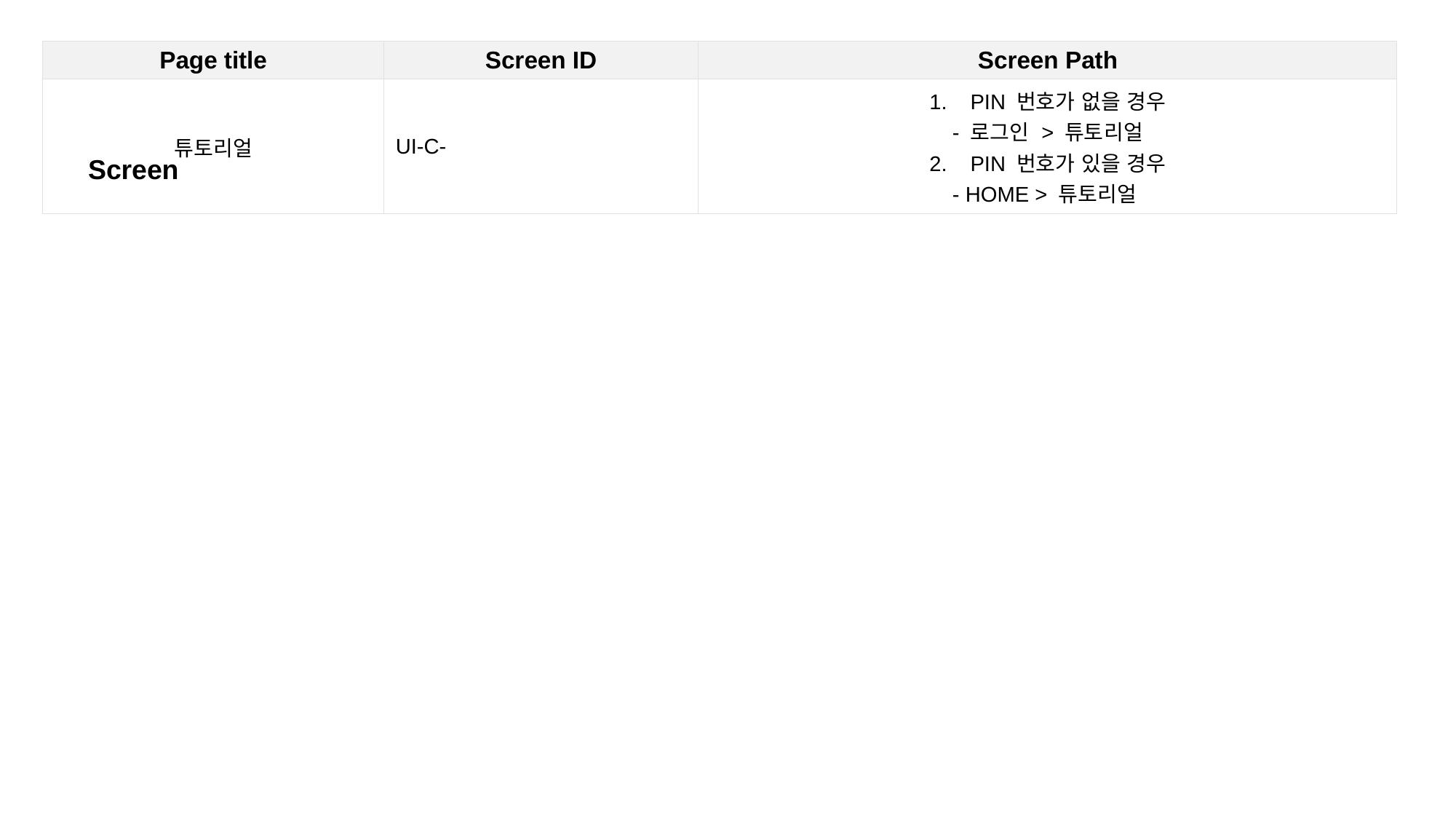

| Page title | Screen ID | Screen Path |
| --- | --- | --- |
| 튜토리얼 | UI-C- | PIN 번호가 없을 경우 - 로그인 > 튜토리얼 PIN 번호가 있을 경우 - HOME > 튜토리얼 |
Screen